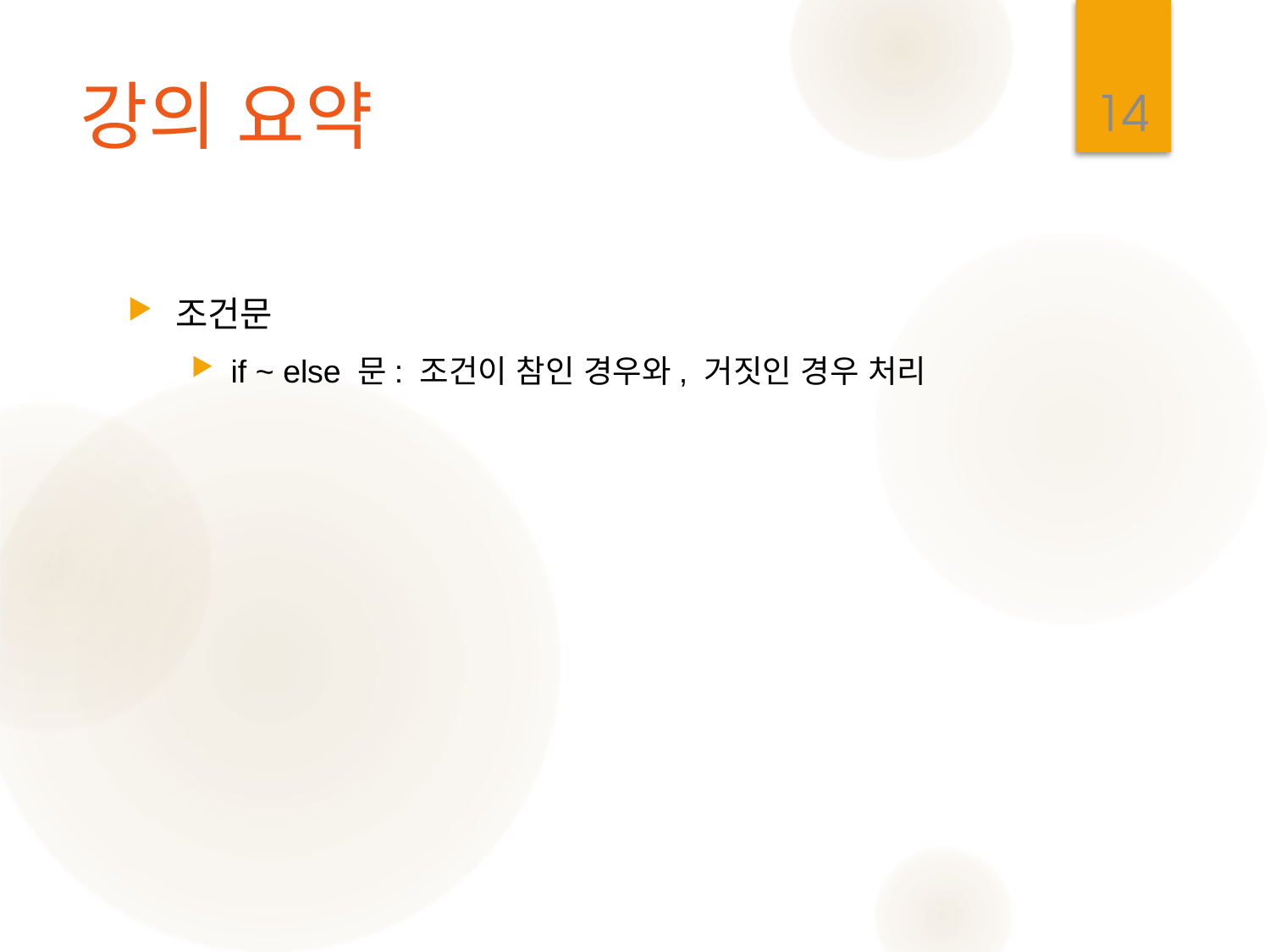

14
# 강의 요약
조건문
if ~ else 문: 조건이 참인 경우와, 거짓인 경우 처리